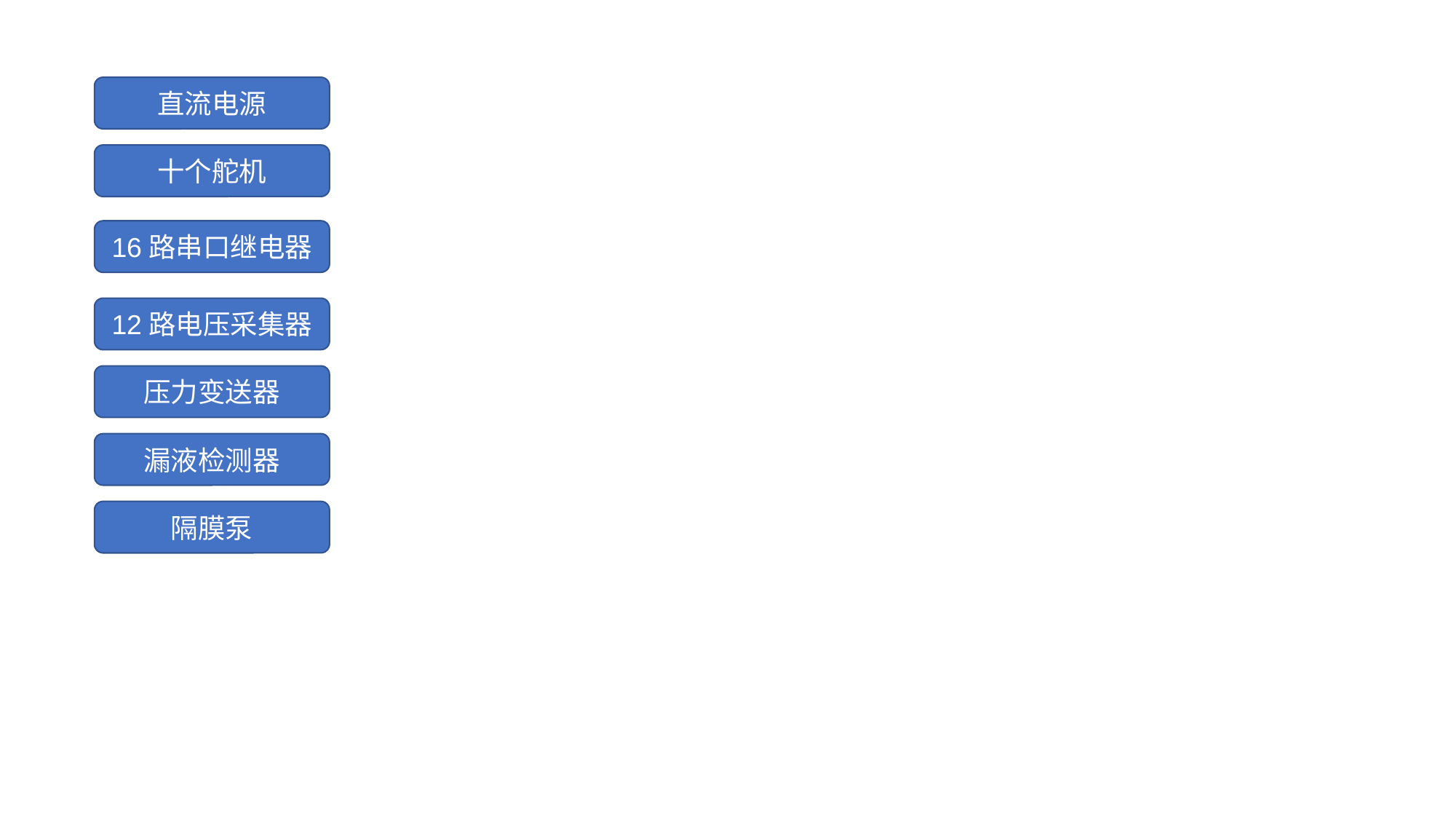

直流电源
十个舵机
16路串口继电器
12路电压采集器
压力变送器
漏液检测器
隔膜泵